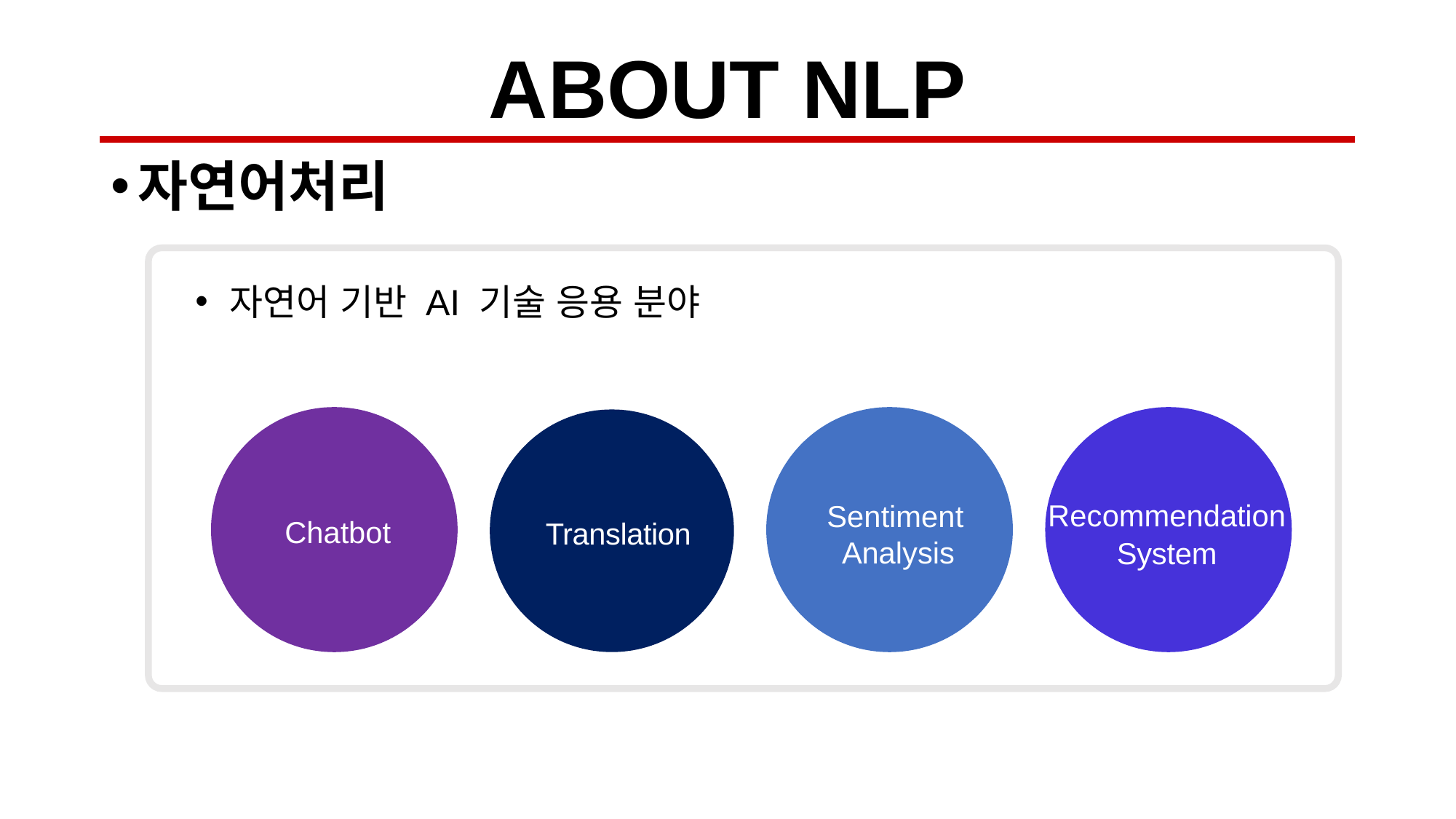

# ABOUT NLP
자연어처리

자연어 기반 AI 기술 응용 분야

Recommendation
System
Sentiment  Analysis
Chatbot
Translation